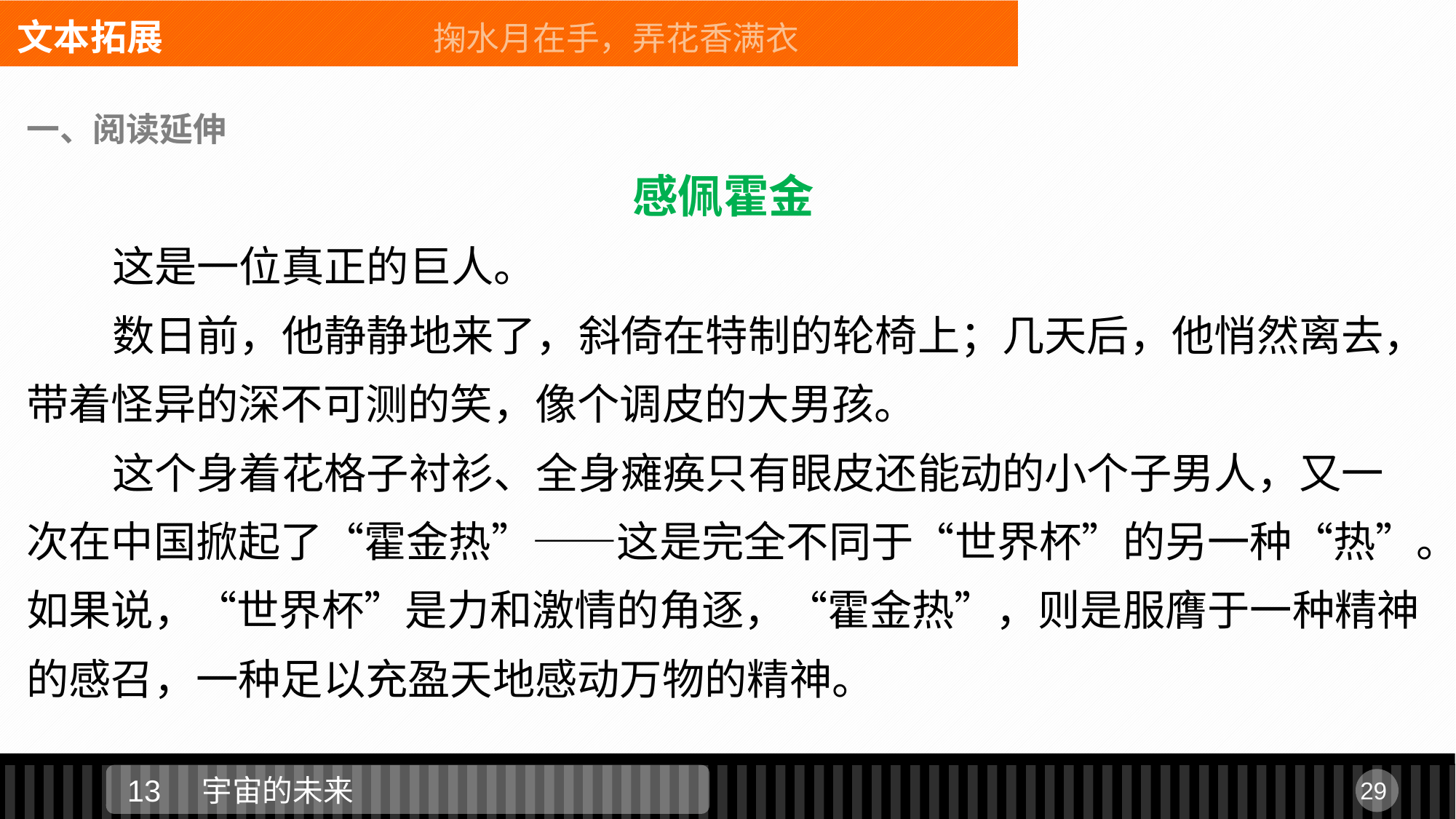

文本拓展                                 掬水月在手，弄花香满衣
一、阅读延伸
感佩霍金
        这是一位真正的巨人。
        数日前，他静静地来了，斜倚在特制的轮椅上；几天后，他悄然离去，带着怪异的深不可测的笑，像个调皮的大男孩。
        这个身着花格子衬衫、全身瘫痪只有眼皮还能动的小个子男人，又一次在中国掀起了“霍金热”——这是完全不同于“世界杯”的另一种“热”。如果说，“世界杯”是力和激情的角逐，“霍金热”，则是服膺于一种精神的感召，一种足以充盈天地感动万物的精神。